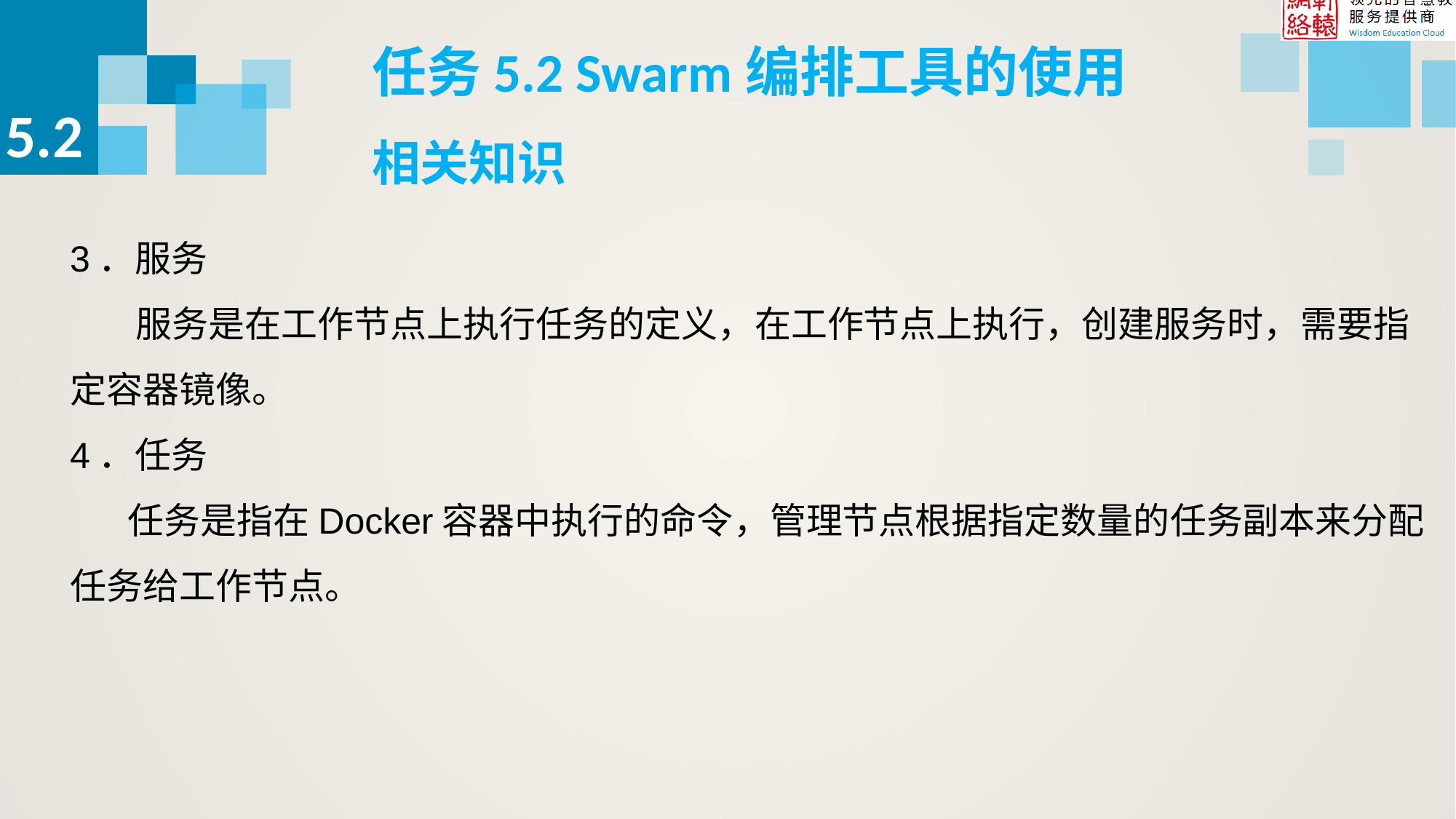

任务5.2 Swarm编排工具的使用
5.2
相关知识
3．服务
       服务是在工作节点上执行任务的定义，在工作节点上执行，创建服务时，需要指定容器镜像。
4．任务
      任务是指在Docker容器中执行的命令，管理节点根据指定数量的任务副本来分配任务给工作节点。